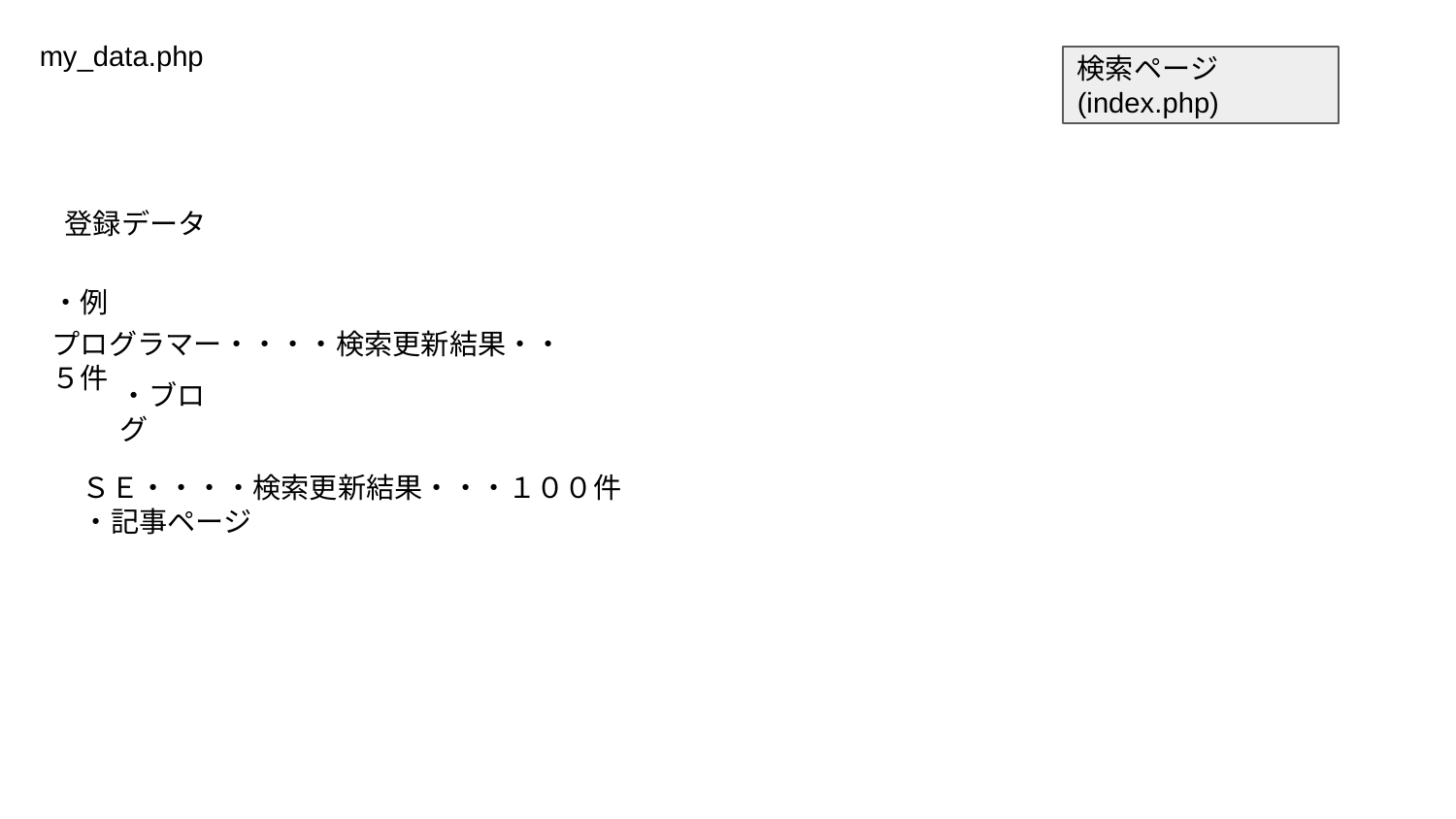

my_data.php
検索ページ(index.php)
登録データ

・例
プログラマー・・・・検索更新結果・・５件
・ブログ

ＳＥ・・・・検索更新結果・・・１００件
・記事ページ